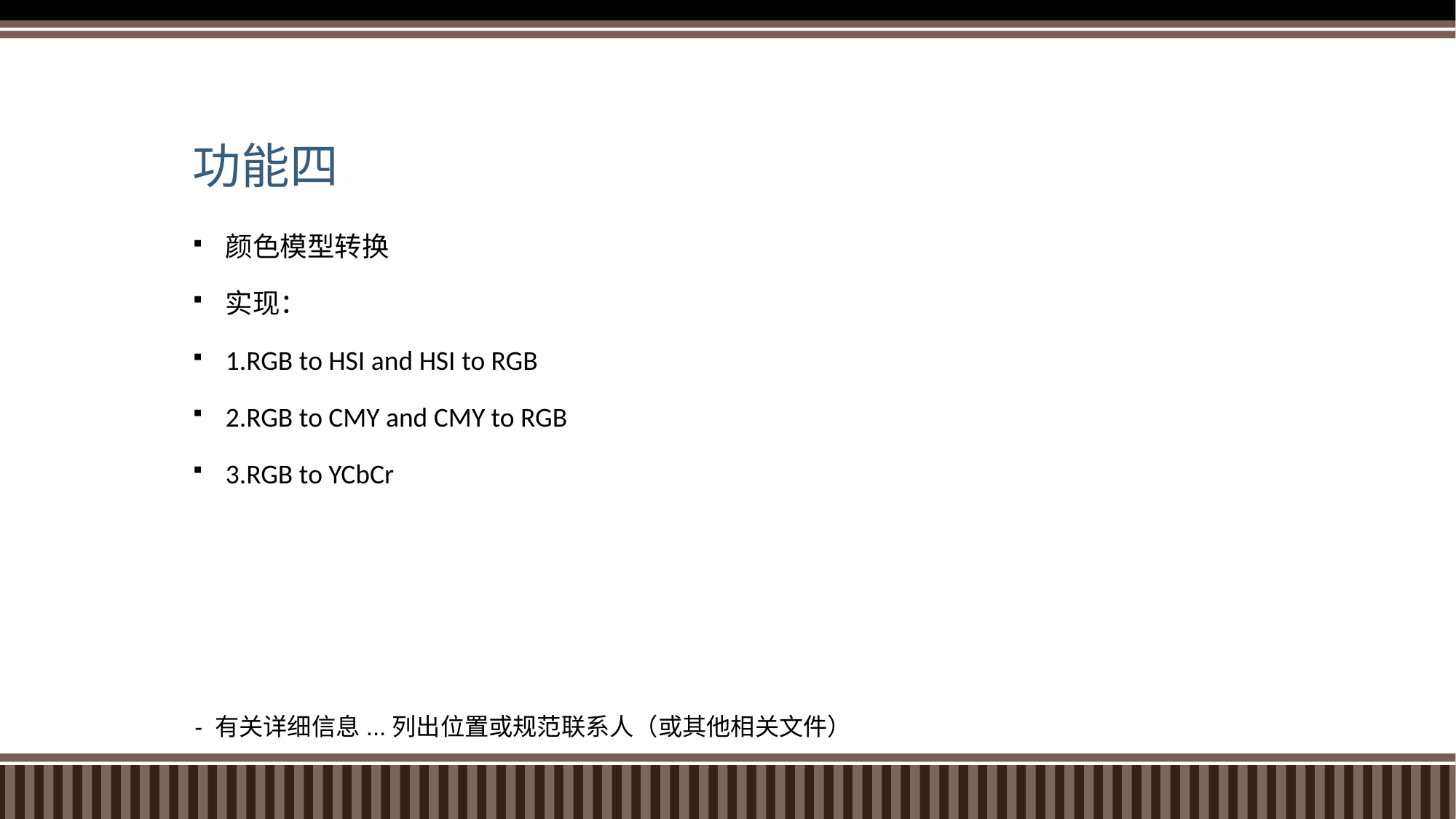

# 功能四
颜色模型转换
实现：
1.RGB to HSI and HSI to RGB
2.RGB to CMY and CMY to RGB
3.RGB to YCbCr
- 有关详细信息...列出位置或规范联系人（或其他相关文件）